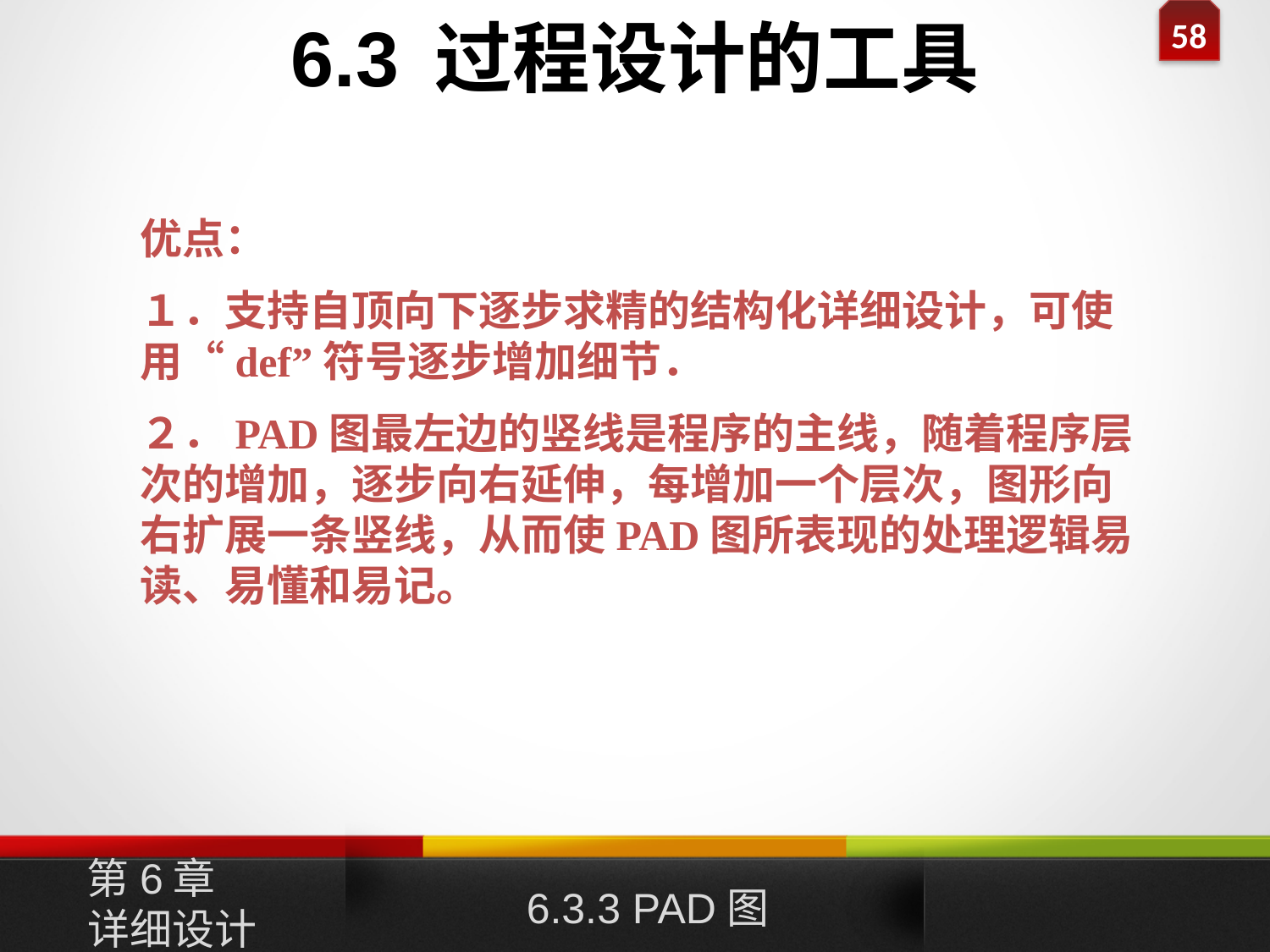

6.3 过程设计的工具
优点：
１．支持自顶向下逐步求精的结构化详细设计，可使用“def”符号逐步增加细节．
２．PAD图最左边的竖线是程序的主线，随着程序层次的增加，逐步向右延伸，每增加一个层次，图形向右扩展一条竖线，从而使PAD图所表现的处理逻辑易读、易懂和易记。
第6章
详细设计
6.3.3 PAD图